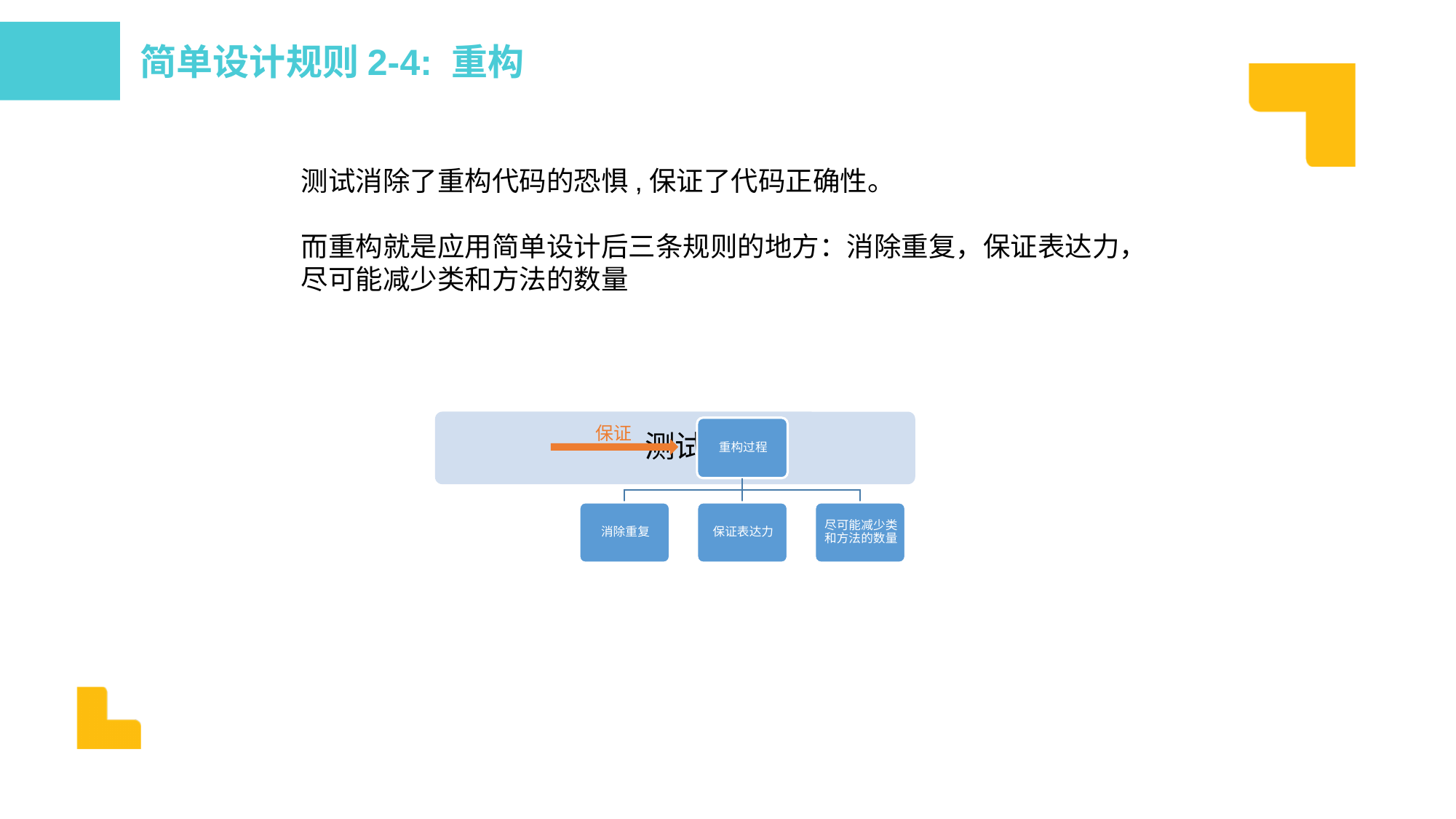

简单设计规则2-4: 重构
测试消除了重构代码的恐惧,保证了代码正确性。

而重构就是应用简单设计后三条规则的地方：消除重复，保证表达力，尽可能减少类和方法的数量
测试
重构过程
消除重复
保证表达力
尽可能减少类和方法的数量
保证